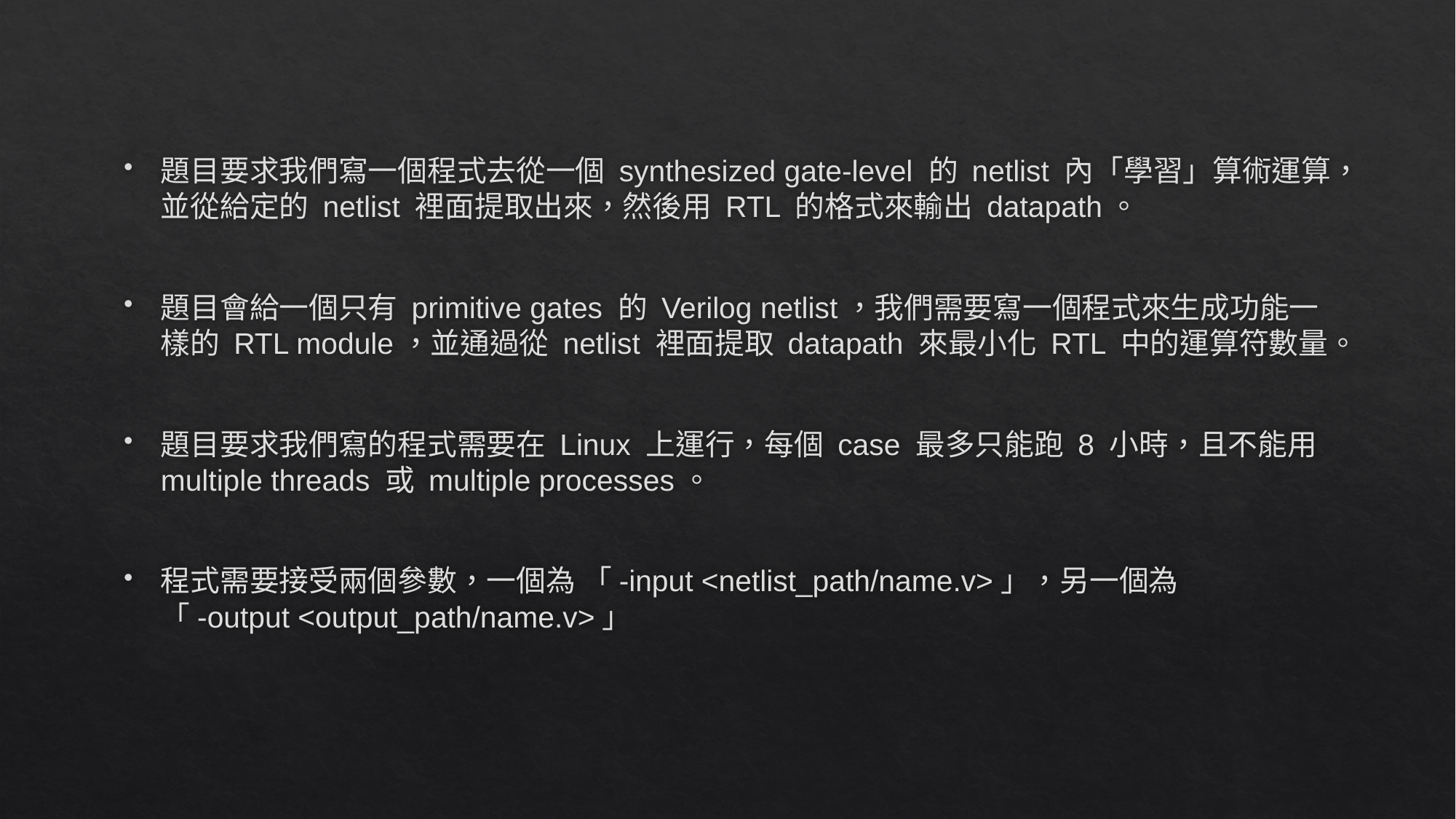

題目要求我們寫一個程式去從一個 synthesized gate-level 的 netlist 內「學習」算術運算，並從給定的 netlist 裡面提取出來，然後用 RTL 的格式來輸出 datapath。

題目會給一個只有 primitive gates 的 Verilog netlist，我們需要寫一個程式來生成功能一樣的 RTL module，並通過從 netlist 裡面提取 datapath 來最小化 RTL 中的運算符數量。

題目要求我們寫的程式需要在 Linux 上運行，每個 case 最多只能跑 8 小時，且不能用 multiple threads 或 multiple processes。

程式需要接受兩個參數，一個為 「-input <netlist_path/name.v>」，另一個為
「-output <output_path/name.v>」